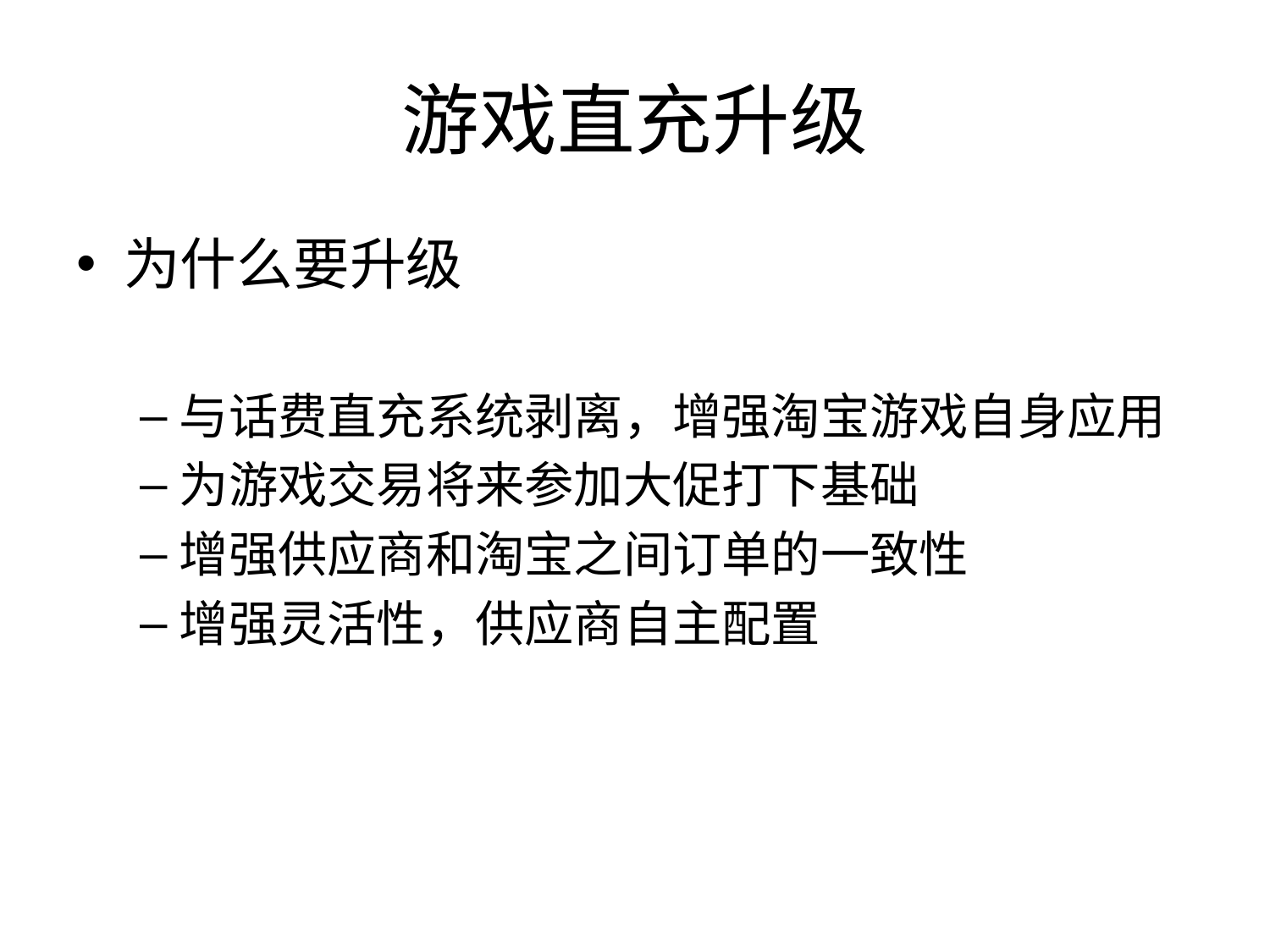

# 游戏直充升级
为什么要升级

与话费直充系统剥离，增强淘宝游戏自身应用
为游戏交易将来参加大促打下基础
增强供应商和淘宝之间订单的一致性
增强灵活性，供应商自主配置